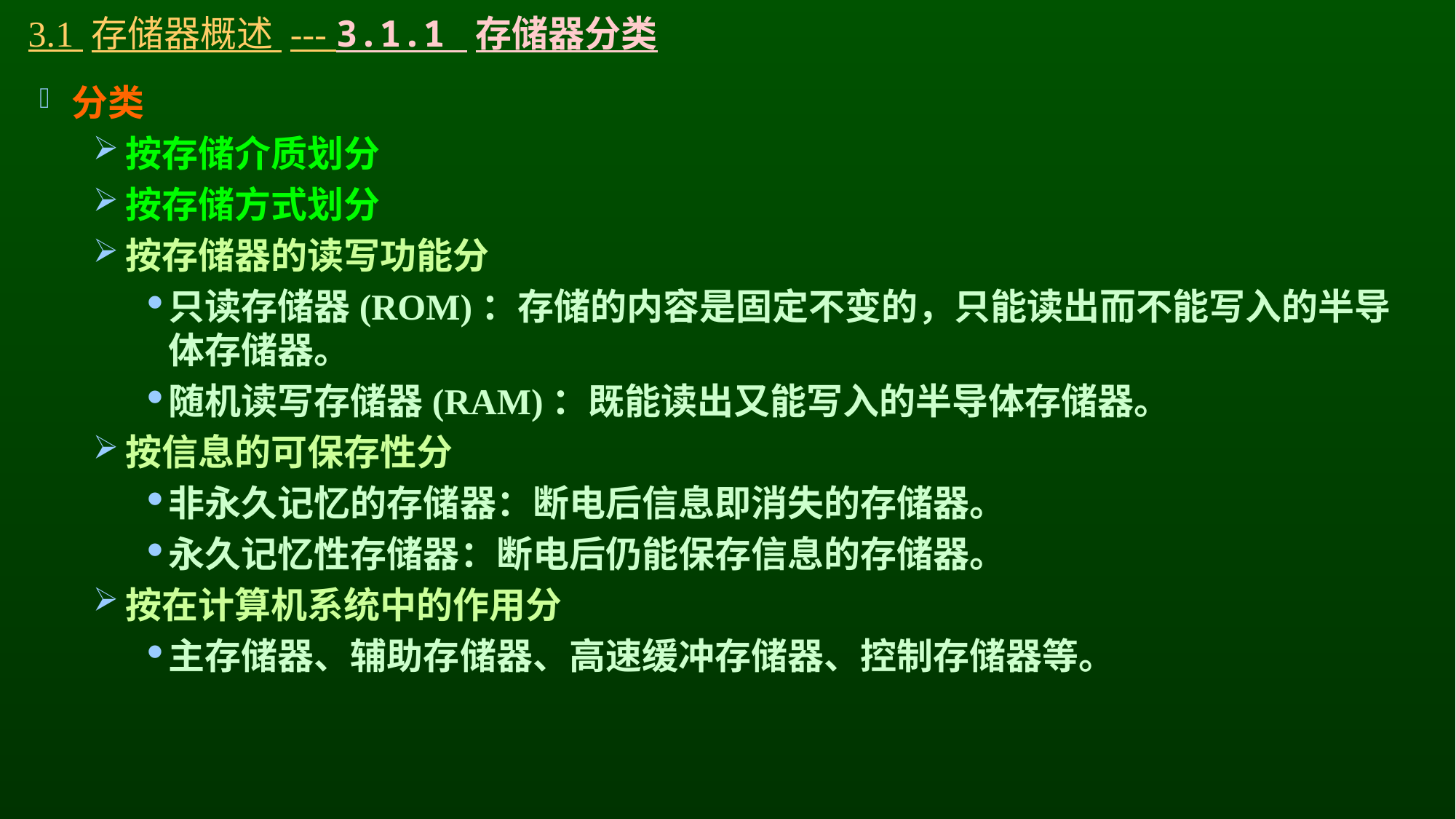

# 3.1 存储器概述 --- 3.1.1 存储器分类
分类
按存储介质划分
按存储方式划分
按存储器的读写功能分
只读存储器(ROM)：存储的内容是固定不变的，只能读出而不能写入的半导体存储器。
随机读写存储器(RAM)：既能读出又能写入的半导体存储器。
按信息的可保存性分
非永久记忆的存储器：断电后信息即消失的存储器。
永久记忆性存储器：断电后仍能保存信息的存储器。
按在计算机系统中的作用分
主存储器、辅助存储器、高速缓冲存储器、控制存储器等。